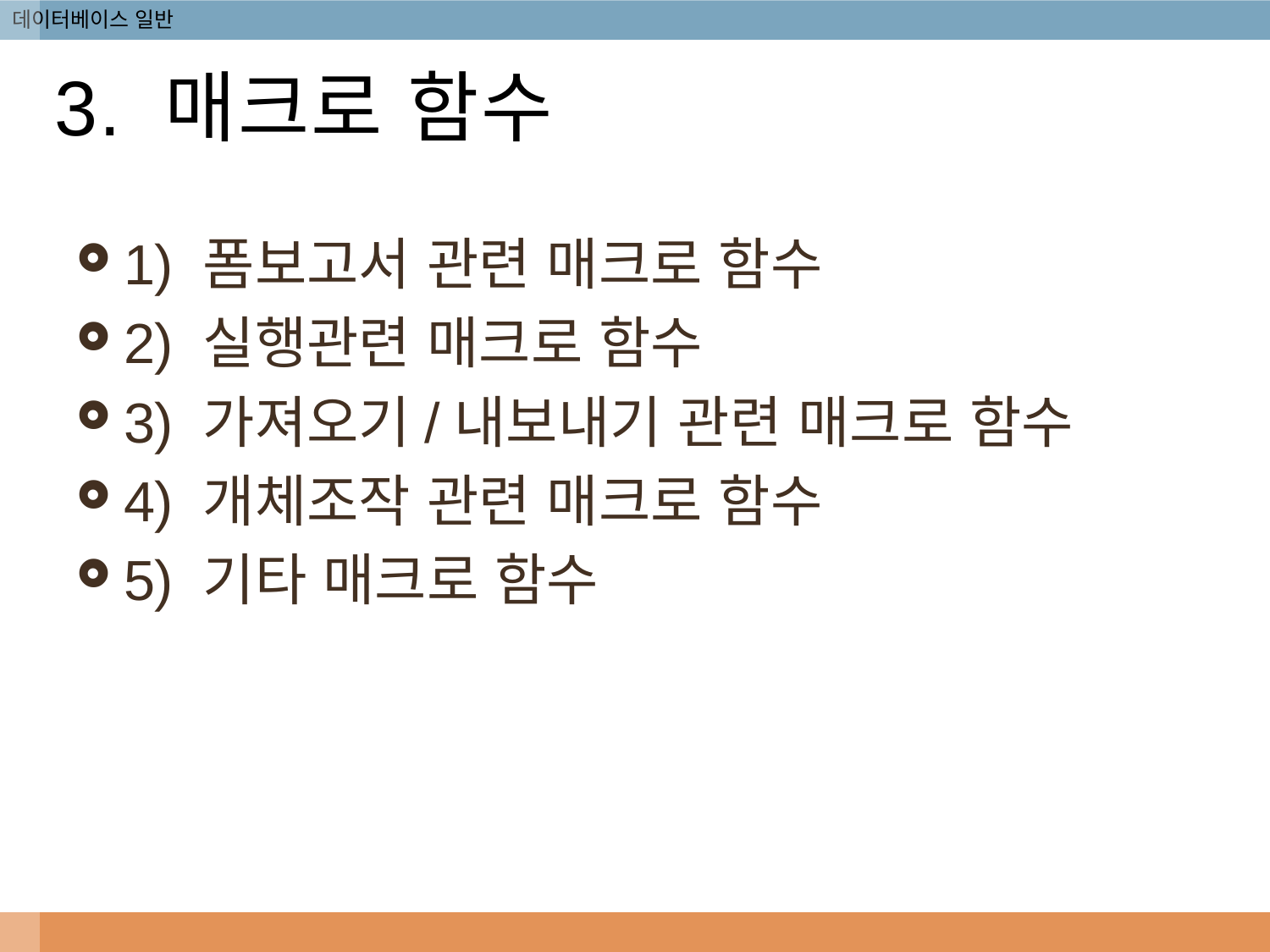

# 3. 매크로 함수
1) 폼보고서 관련 매크로 함수
2) 실행관련 매크로 함수
3) 가져오기/내보내기 관련 매크로 함수
4) 개체조작 관련 매크로 함수
5) 기타 매크로 함수